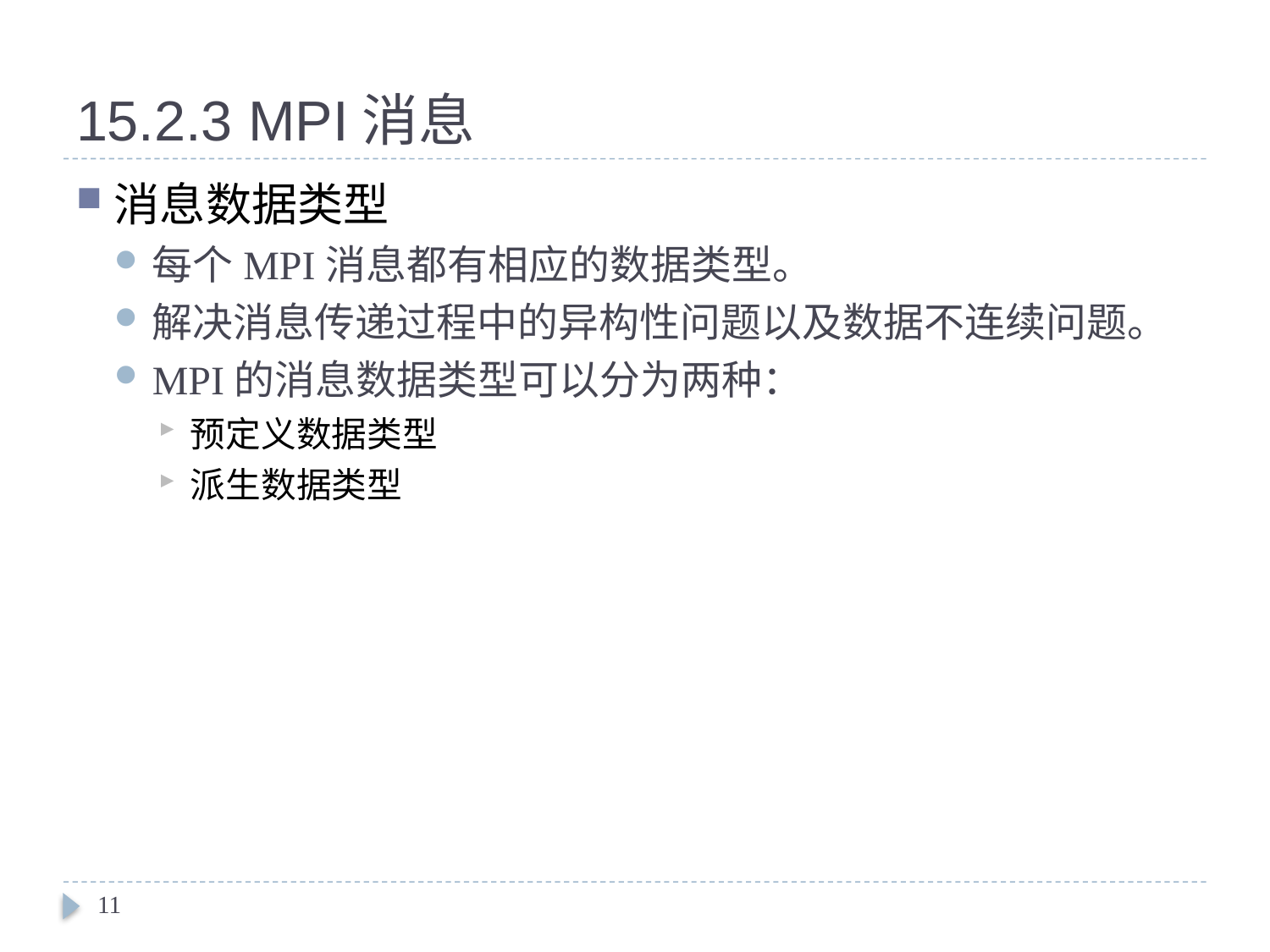

# 15.2.3 MPI消息
消息数据类型
每个MPI消息都有相应的数据类型。
解决消息传递过程中的异构性问题以及数据不连续问题。
MPI的消息数据类型可以分为两种：
预定义数据类型
派生数据类型
11